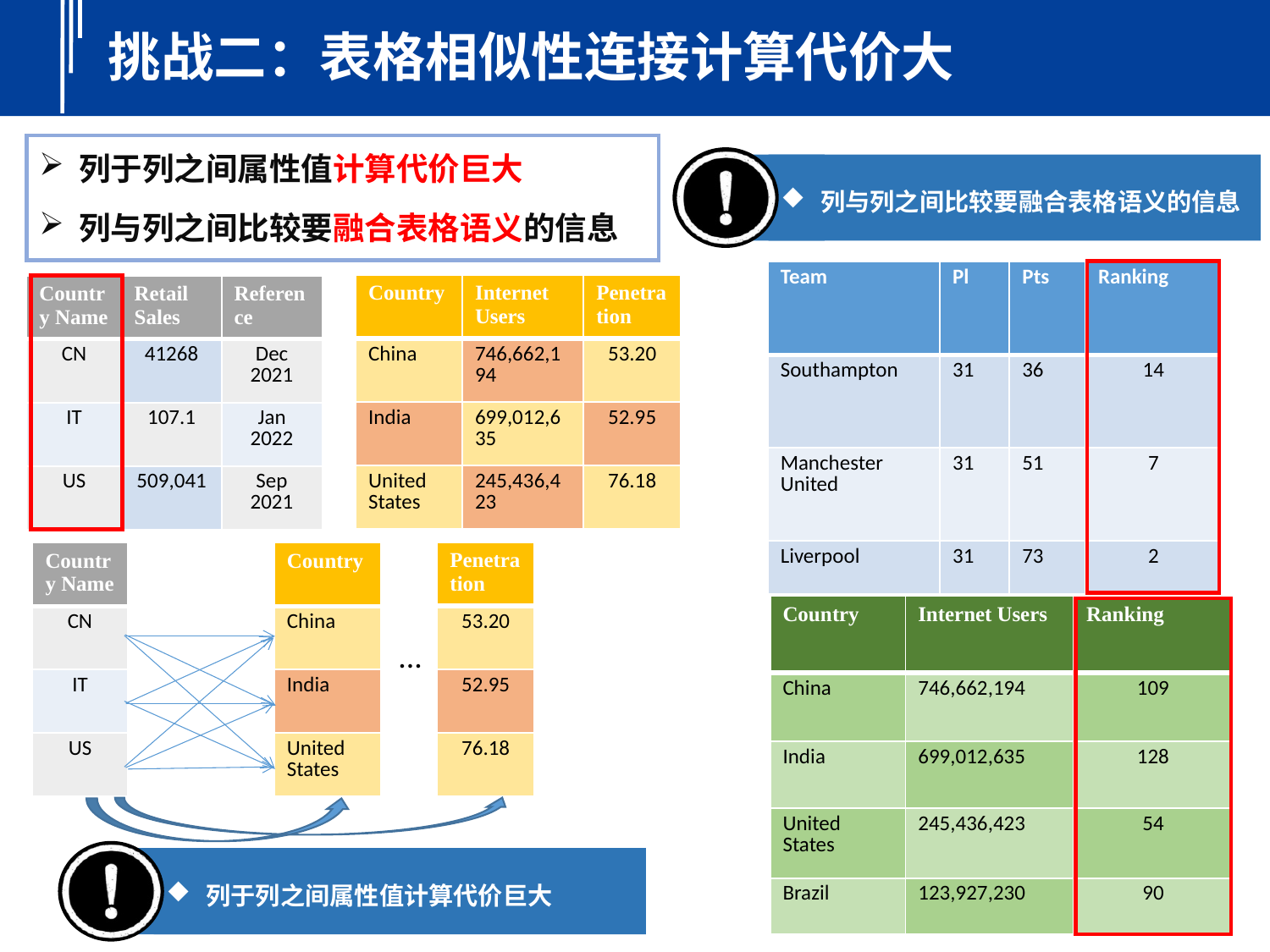

挑战二：表格相似性连接计算代价大
列于列之间属性值计算代价巨大
列与列之间比较要融合表格语义的信息

列与列之间比较要融合表格语义的信息

| Team | Pl | Pts | Ranking |
| --- | --- | --- | --- |
| Southampton | 31 | 36 | 14 |
| Manchester United | 31 | 51 | 7 |
| Liverpool | 31 | 73 | 2 |
| Country | Internet Users | Penetration |
| --- | --- | --- |
| China | 746,662,194 | 53.20 |
| India | 699,012,635 | 52.95 |
| United States | 245,436,423 | 76.18 |
| Country Name | Retail Sales | Reference |
| --- | --- | --- |
| CN | 41268 | Dec 2021 |
| IT | 107.1 | Jan 2022 |
| US | 509,041 | Sep 2021 |

| Penetration |
| --- |
| 53.20 |
| 52.95 |
| 76.18 |
| Country Name |
| --- |
| CN |
| IT |
| US |
| Country |
| --- |
| China |
| India |
| United States |
| Country | Internet Users | Ranking |
| --- | --- | --- |
| China | 746,662,194 | 109 |
| India | 699,012,635 | 128 |
| United States | 245,436,423 | 54 |
| Brazil | 123,927,230 | 90 |

...

10

列于列之间属性值计算代价巨大